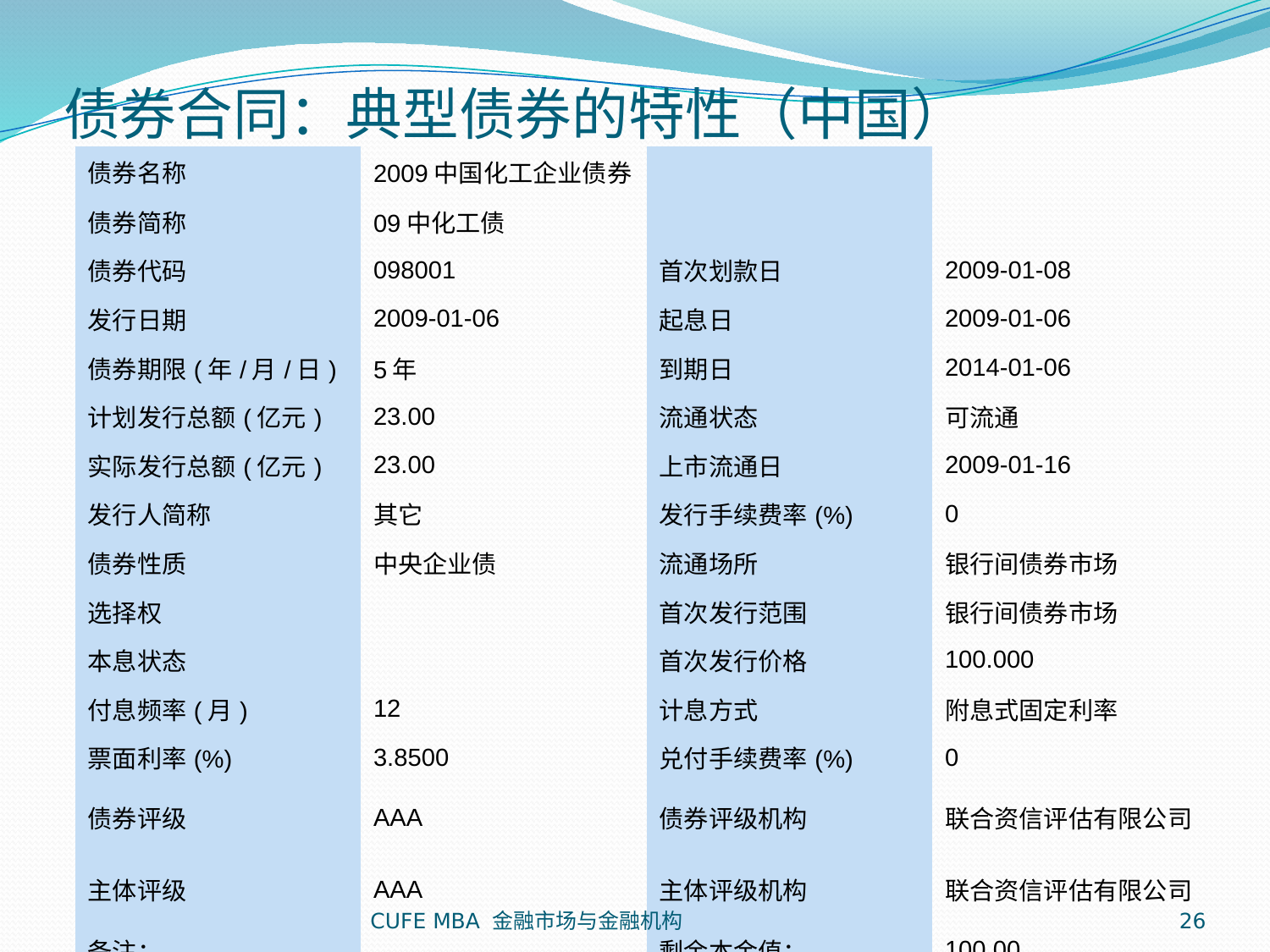

# 债券合同：典型债券的特性（中国）
| 债券名称 | 2009中国化工企业债券 |  |  |
| --- | --- | --- | --- |
| 债券简称 | 09中化工债 |  |  |
| 债券代码 | 098001 | 首次划款日 | 2009-01-08 |
| 发行日期 | 2009-01-06 | 起息日 | 2009-01-06 |
| 债券期限(年/月/日) | 5年 | 到期日 | 2014-01-06 |
| 计划发行总额(亿元) | 23.00 | 流通状态 | 可流通 |
| 实际发行总额(亿元) | 23.00 | 上市流通日 | 2009-01-16 |
| 发行人简称 | 其它 | 发行手续费率(%) | 0 |
| 债券性质 | 中央企业债 | 流通场所 | 银行间债券市场 |
| 选择权 |  | 首次发行范围 | 银行间债券市场 |
| 本息状态 |  | 首次发行价格 | 100.000 |
| 付息频率(月) | 12 | 计息方式 | 附息式固定利率 |
| 票面利率(%) | 3.8500 | 兑付手续费率(%) | 0 |
| 债券评级 | AAA | 债券评级机构 | 联合资信评估有限公司 |
| 主体评级 | AAA | 主体评级机构 | 联合资信评估有限公司 |
| 备注： |  | 剩余本金值： | 100.00 |
CUFE MBA 金融市场与金融机构
26